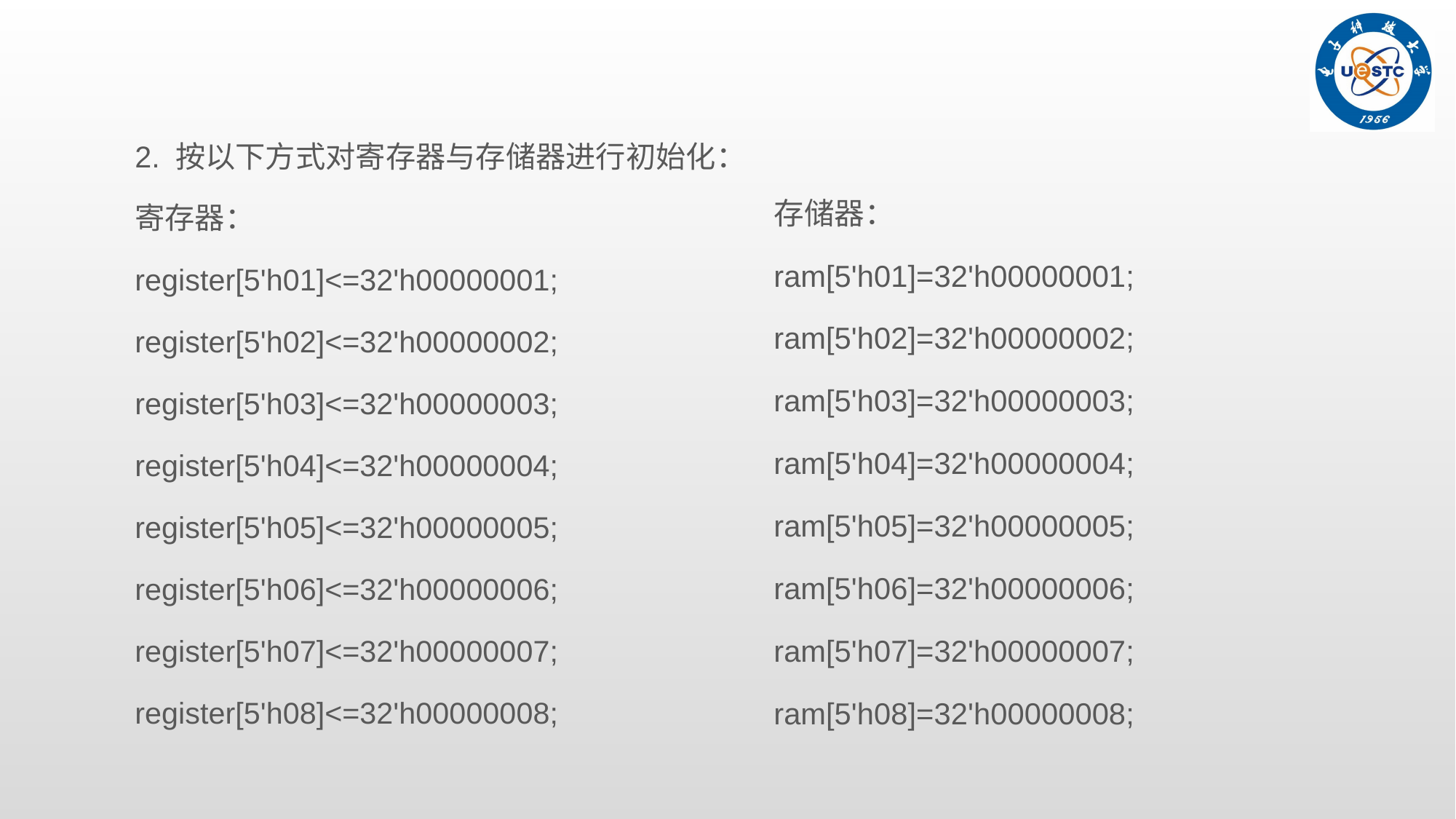

2. 按以下方式对寄存器与存储器进行初始化：
寄存器：
register[5'h01]<=32'h00000001;
register[5'h02]<=32'h00000002;
register[5'h03]<=32'h00000003;
register[5'h04]<=32'h00000004;
register[5'h05]<=32'h00000005;
register[5'h06]<=32'h00000006;
register[5'h07]<=32'h00000007;
register[5'h08]<=32'h00000008;
存储器：
ram[5'h01]=32'h00000001;
ram[5'h02]=32'h00000002;
ram[5'h03]=32'h00000003;
ram[5'h04]=32'h00000004;
ram[5'h05]=32'h00000005;
ram[5'h06]=32'h00000006;
ram[5'h07]=32'h00000007;
ram[5'h08]=32'h00000008;